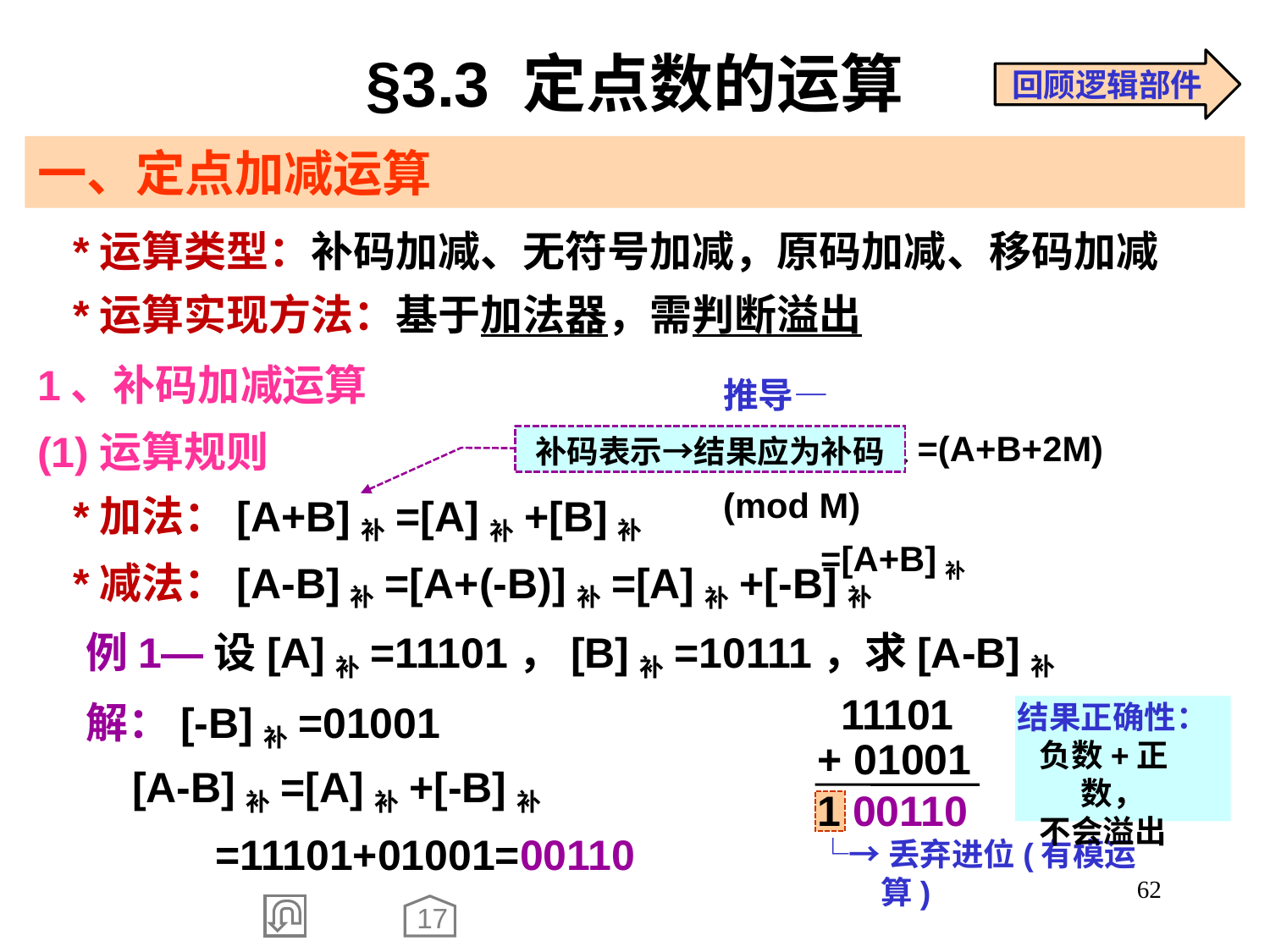

§3.3 定点数的运算
回顾逻辑部件
一、定点加减运算
   *运算类型：补码加减、无符号加减，原码加减、移码加减
   *运算实现方法：基于加法器，需判断溢出
1、补码加减运算
推导—
[A]补+[B]补=(A+B+2M) (mod M)
          =[A+B]补
(1)运算规则
   *加法：[A+B]补=[A]补+[B]补
补码表示→结果应为补码
   *减法：[A-B]补=[A+(-B)]补=[A]补+[-B]补
    例1—设[A]补=11101，[B]补=10111，求[A-B]补
    解：[-B]补=01001
        [A-B]补=[A]补+[-B]补
               =11101+01001=00110
  11101
+ 01001
1 00110
└→丢弃进位(有模运算)

结果正确性：
  负数+正数，
  不会溢出
62

17